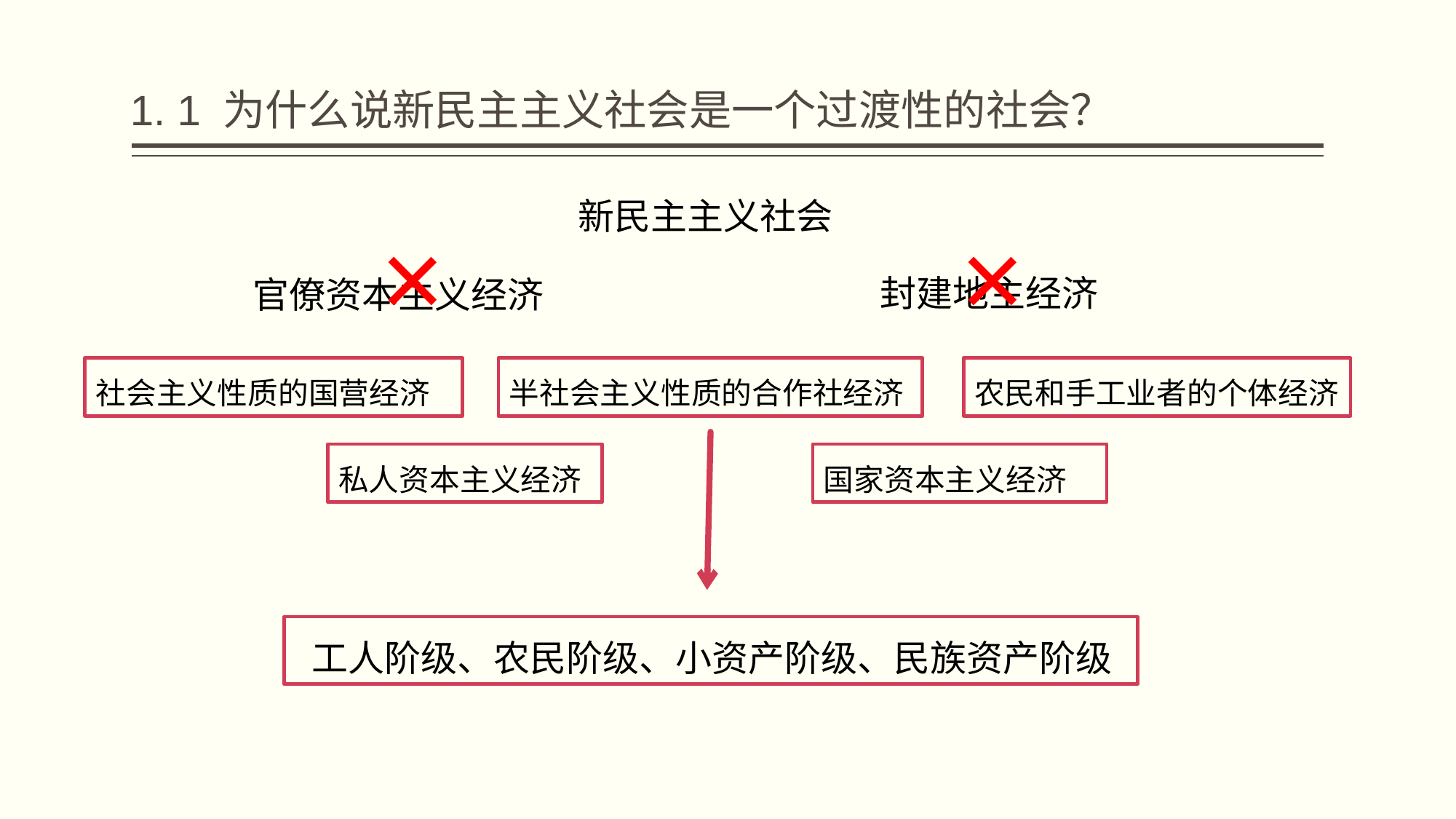

# 1. 1 为什么说新民主主义社会是一个过渡性的社会？
  新民主主义社会
×
×
 封建地主经济
 官僚资本主义经济
社会主义性质的国营经济
半社会主义性质的合作社经济
农民和手工业者的个体经济
私人资本主义经济
国家资本主义经济
 工人阶级、农民阶级、小资产阶级、民族资产阶级